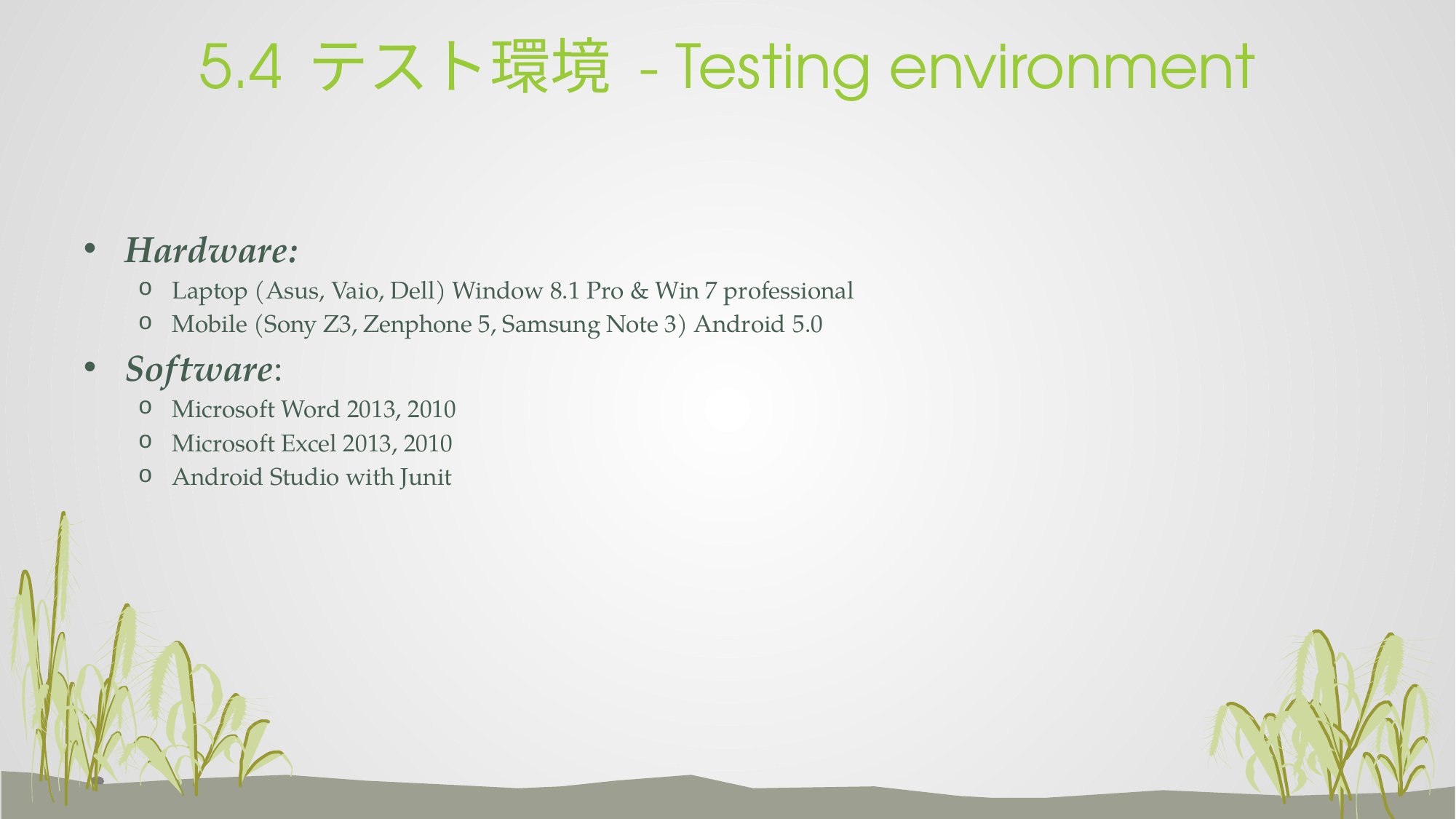

# 5.4	テスト環境 - Testing environment
Hardware:
Laptop (Asus, Vaio, Dell) Window 8.1 Pro & Win 7 professional
Mobile (Sony Z3, Zenphone 5, Samsung Note 3) Android 5.0
Software:
Microsoft Word 2013, 2010
Microsoft Excel 2013, 2010
Android Studio with Junit